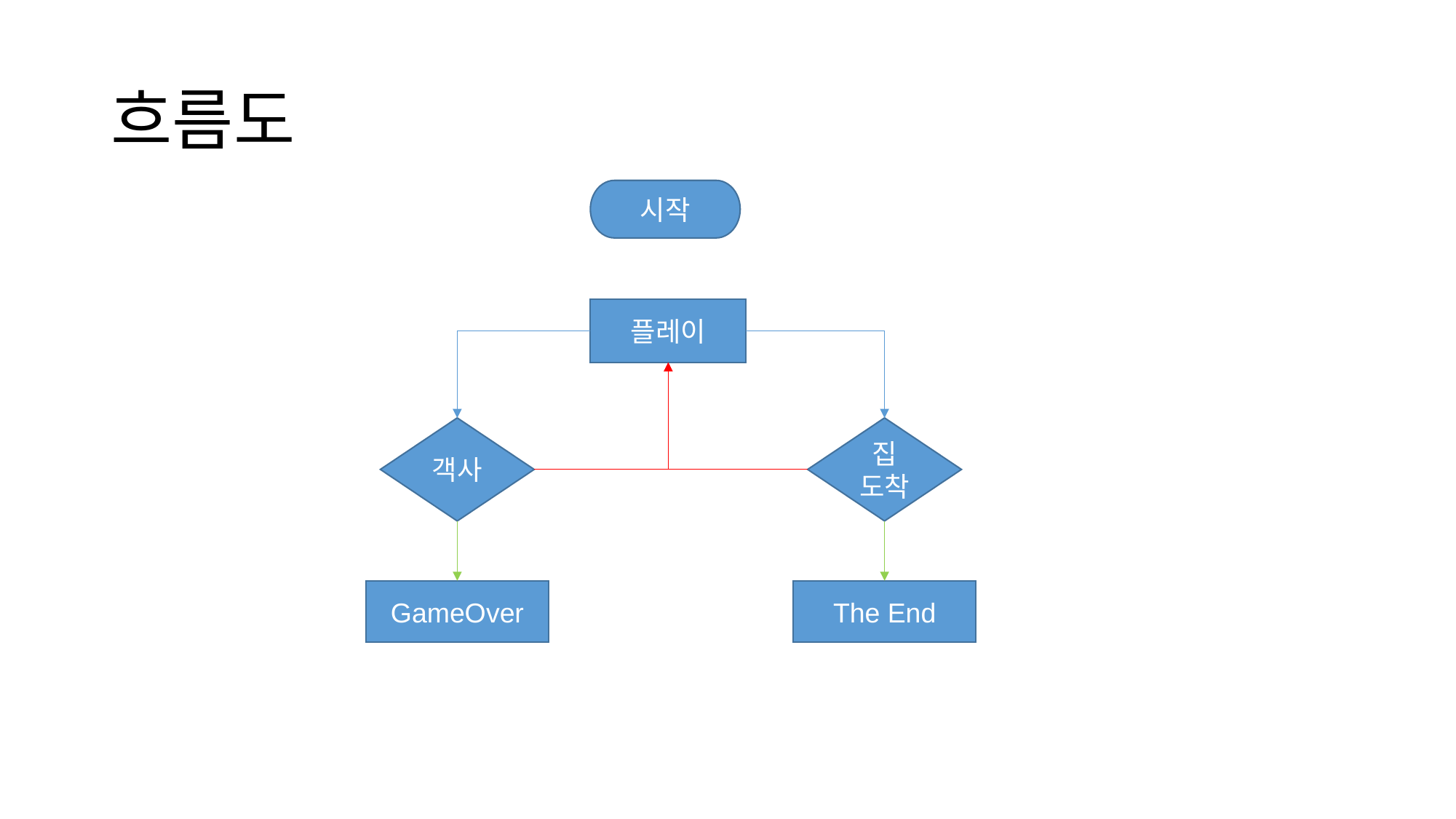

# 흐름도
시작
플레이
객사
집
도착
GameOver
The End